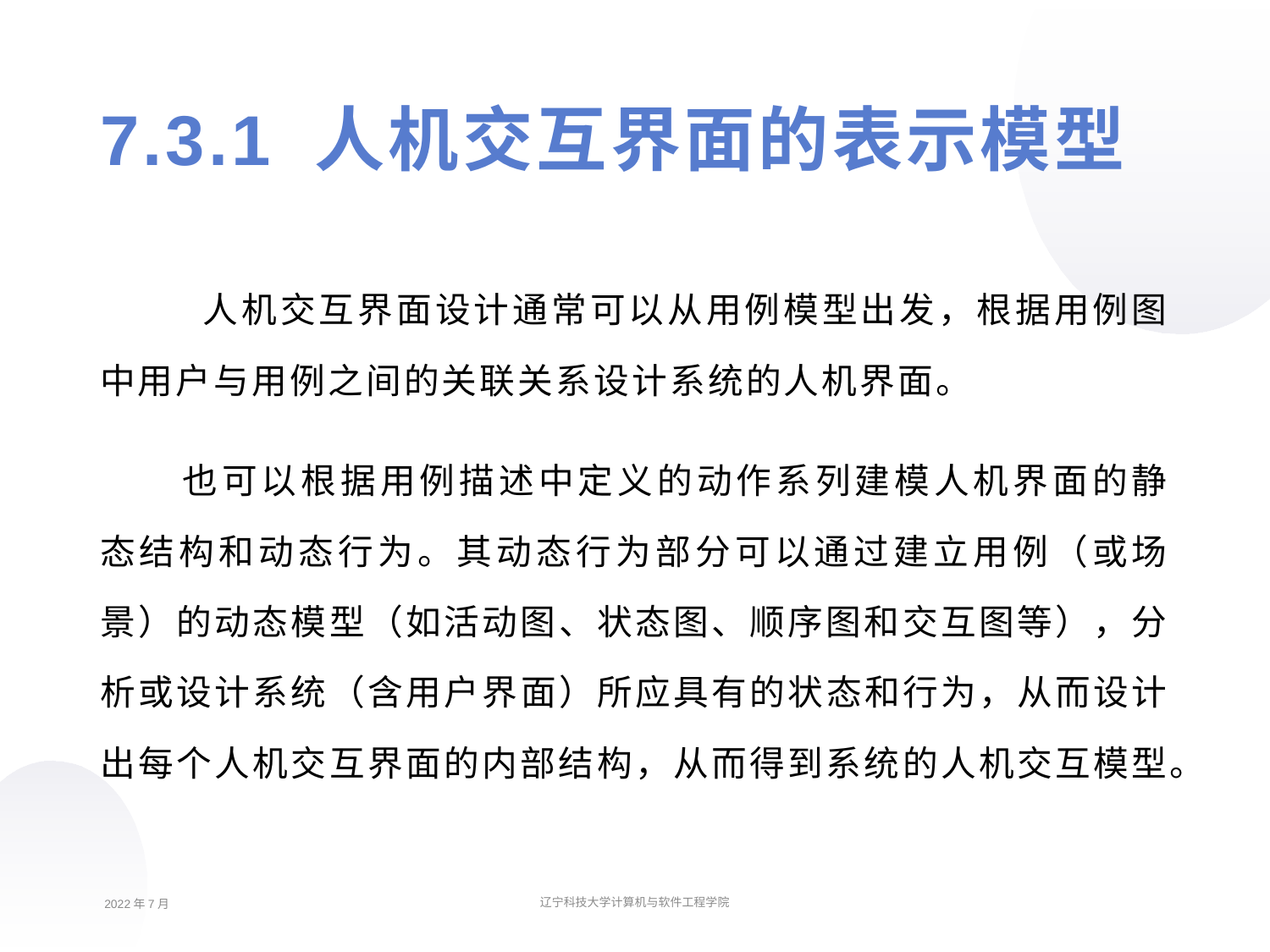

7.3.1 人机交互界面的表示模型
 人机交互界面设计通常可以从用例模型出发，根据用例图中用户与用例之间的关联关系设计系统的人机界面。
也可以根据用例描述中定义的动作系列建模人机界面的静态结构和动态行为。其动态行为部分可以通过建立用例（或场景）的动态模型（如活动图、状态图、顺序图和交互图等），分析或设计系统（含用户界面）所应具有的状态和行为，从而设计出每个人机交互界面的内部结构，从而得到系统的人机交互模型。

2022年7月
辽宁科技大学计算机与软件工程学院
53